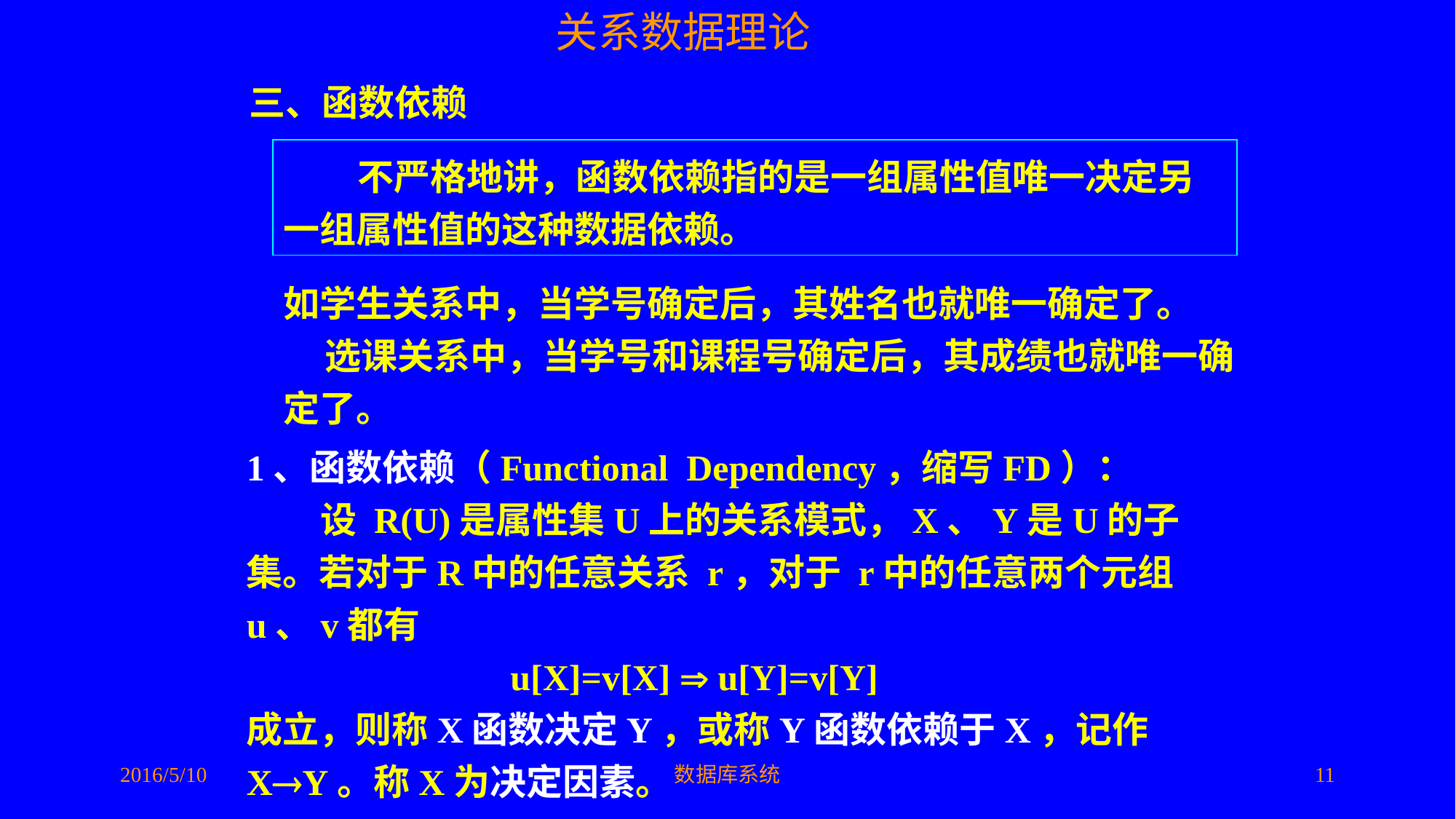

三、函数依赖
        不严格地讲，函数依赖指的是一组属性值唯一决定另一组属性值的这种数据依赖。
如学生关系中，当学号确定后，其姓名也就唯一确定了。
    选课关系中，当学号和课程号确定后，其成绩也就唯一确定了。
1、函数依赖（Functional  Dependency，缩写FD）：
        设 R(U)是属性集U上的关系模式，X、Y是U的子集。若对于R中的任意关系 r，对于 r中的任意两个元组u、v都有
                             u[X]=v[X] ⇒ u[Y]=v[Y]
成立，则称X函数决定Y，或称Y函数依赖于X，记作X→Y。称X为决定因素。
2016/5/10
数据库系统
11